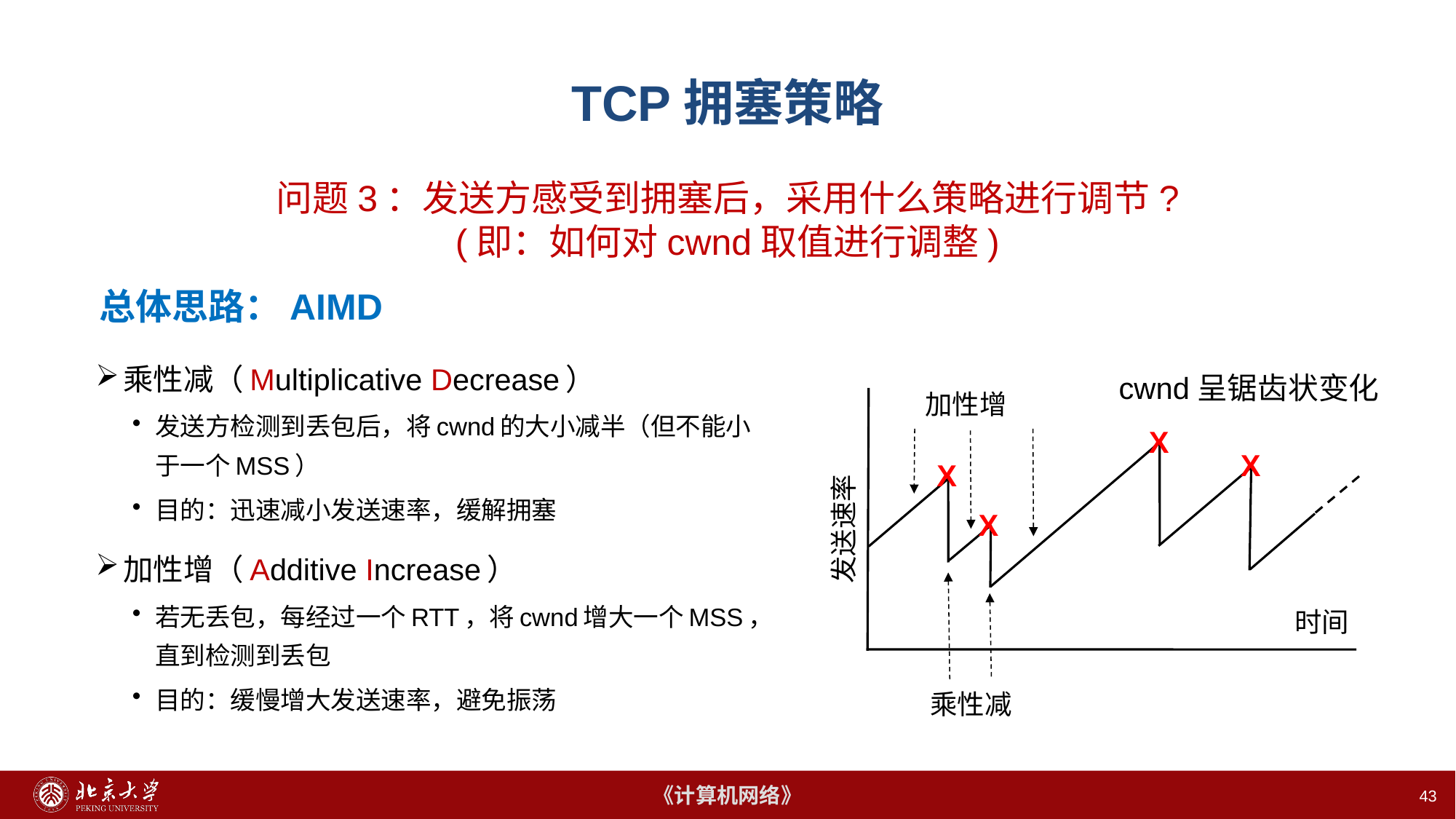

43
# TCP拥塞策略
问题3：发送方感受到拥塞后，采用什么策略进行调节?
(即：如何对cwnd取值进行调整)
总体思路：AIMD
乘性减（Multiplicative Decrease）
发送方检测到丢包后，将cwnd的大小减半（但不能小于一个MSS）
目的：迅速减小发送速率，缓解拥塞
加性增（Additive Increase）
若无丢包，每经过一个RTT，将cwnd增大一个MSS，直到检测到丢包
目的：缓慢增大发送速率，避免振荡
cwnd呈锯齿状变化
加性增

X

X

X

X
发送速率

时间

乘性减